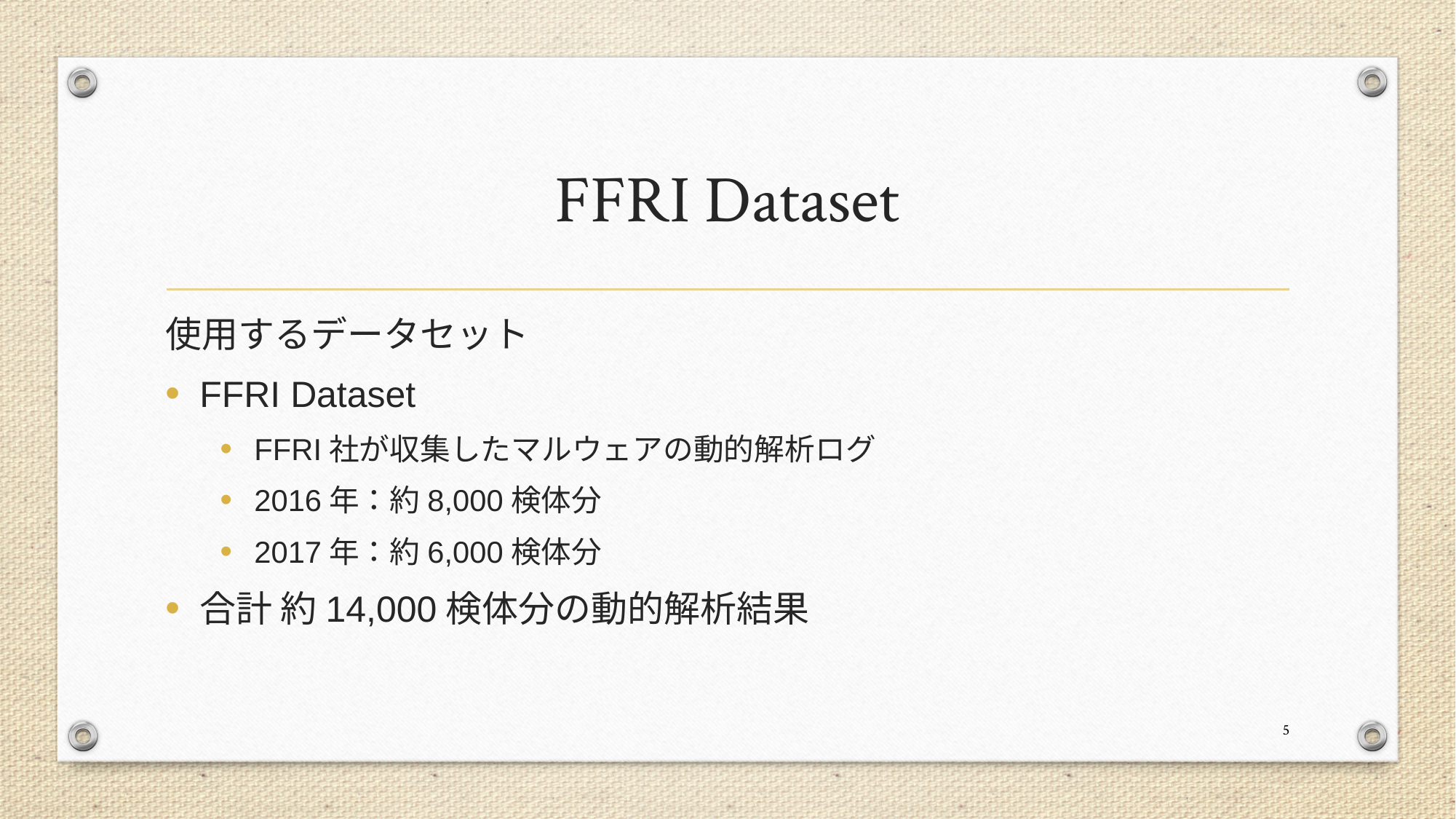

# FFRI Dataset
使用するデータセット
FFRI Dataset
FFRI社が収集したマルウェアの動的解析ログ
2016年：約8,000検体分
2017年：約6,000検体分
合計 約14,000検体分の動的解析結果

5